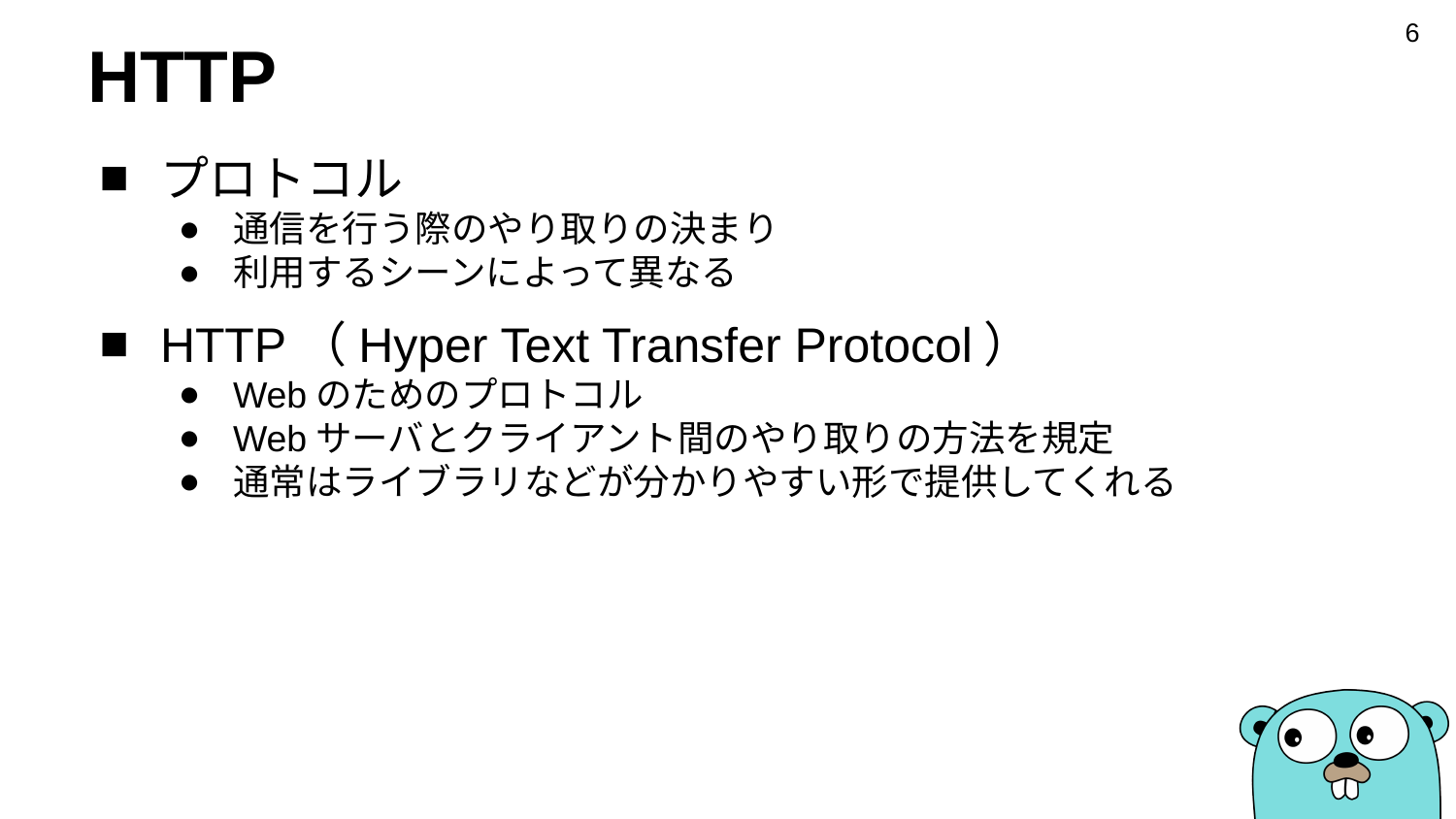

6
# HTTP
プロトコル
通信を行う際のやり取りの決まり
利用するシーンによって異なる
HTTP（Hyper Text Transfer Protocol）
Webのためのプロトコル
Webサーバとクライアント間のやり取りの方法を規定
通常はライブラリなどが分かりやすい形で提供してくれる